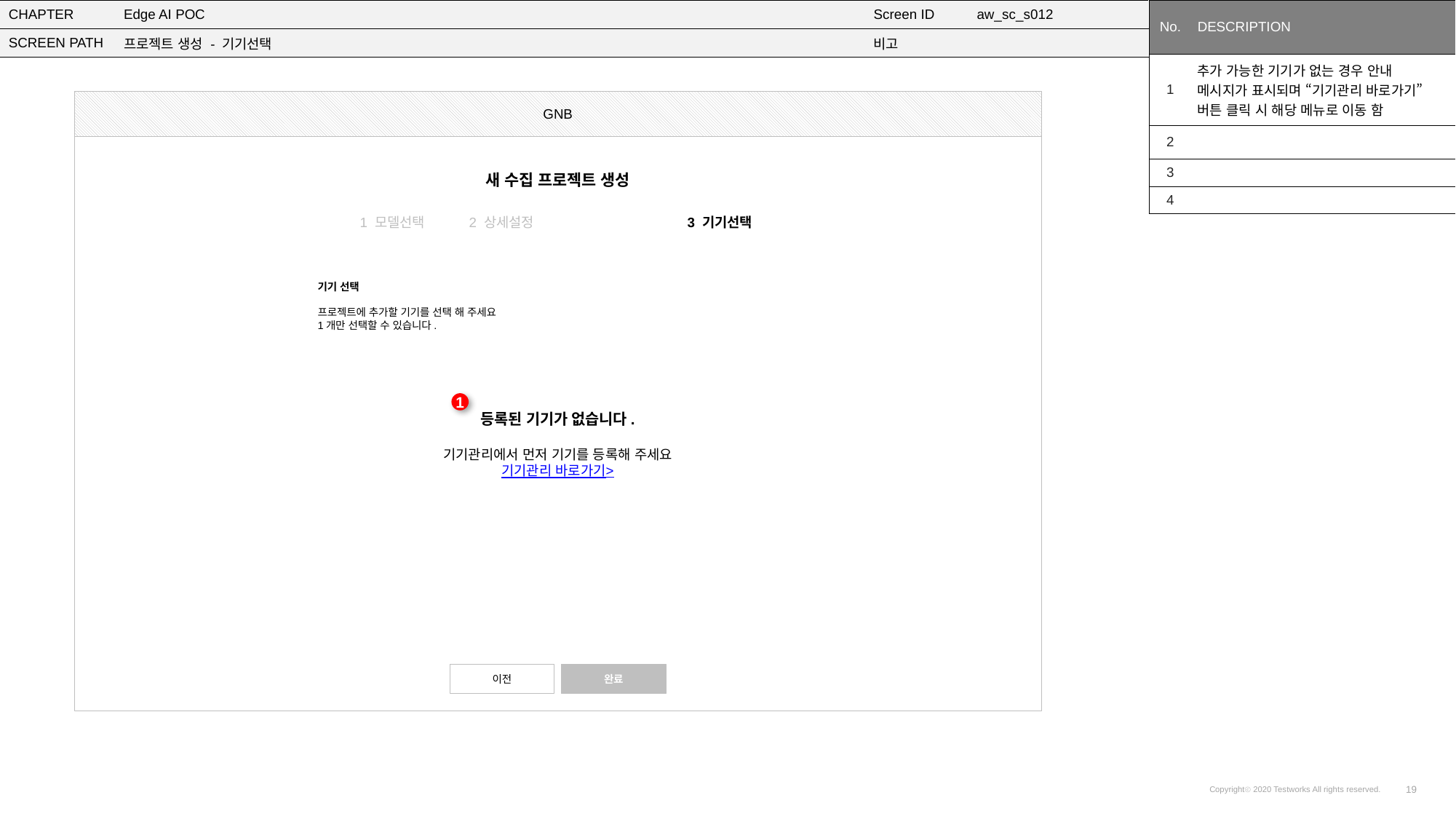

| CHAPTER | Edge AI POC | Screen ID | aw\_sc\_s012 |
| --- | --- | --- | --- |
| SCREEN PATH | 프로젝트 생성 - 기기선택 | 비고 |  |
| No. | DESCRIPTION |
| --- | --- |
| 1 | 추가 가능한 기기가 없는 경우 안내 메시지가 표시되며 “기기관리 바로가기” 버튼 클릭 시 해당 메뉴로 이동 함 |
| 2 |  |
| 3 |  |
| 4 |  |
GNB

새 수집 프로젝트 생성
1 모델선택	2 상세설정		3 기기선택
기기 선택

프로젝트에 추가할 기기를 선택 해 주세요
1개만 선택할 수 있습니다.
1
등록된 기기가 없습니다.

기기관리에서 먼저 기기를 등록해 주세요
기기관리 바로가기>
완료
이전